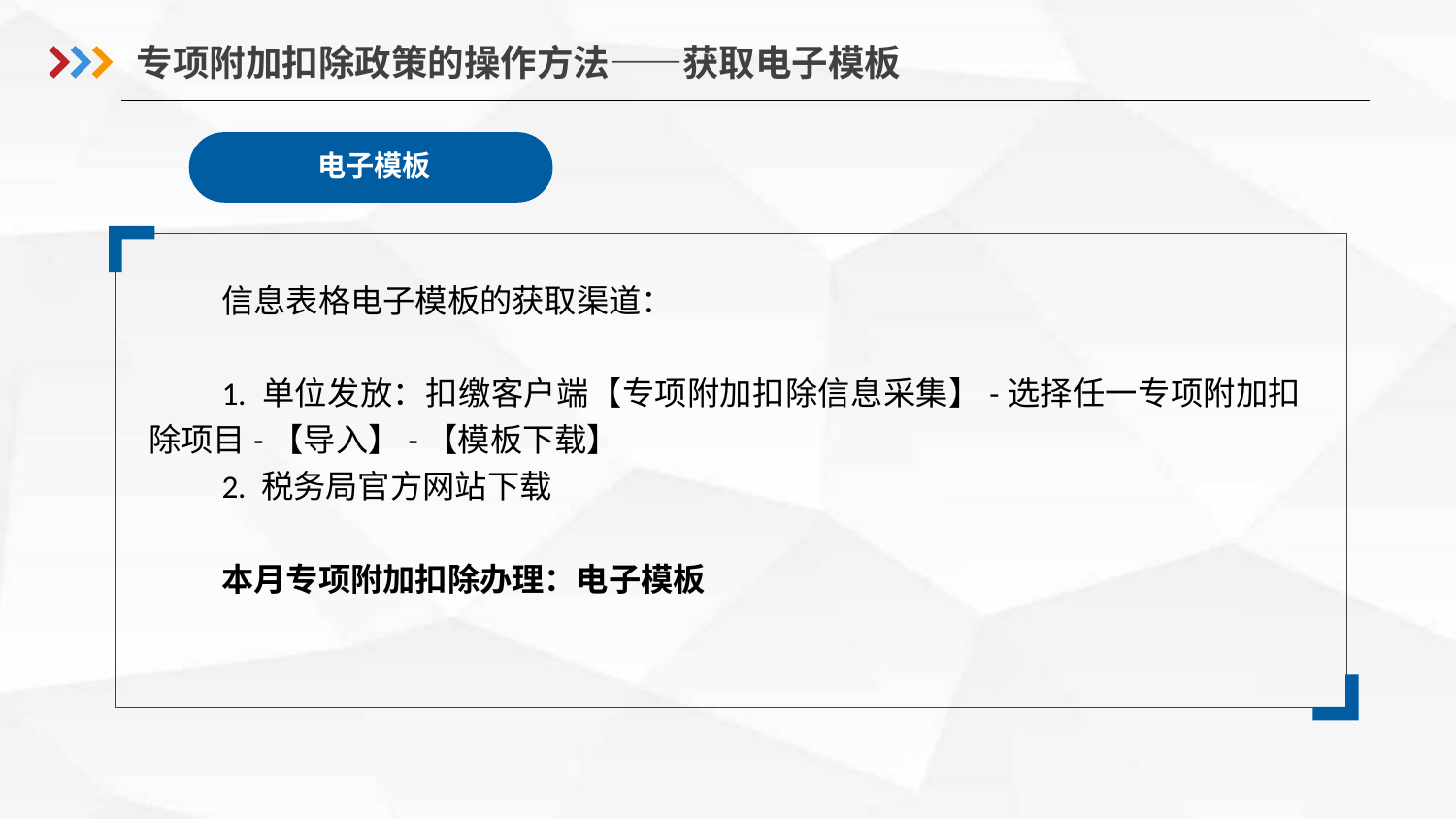

专项附加扣除政策的操作方法——获取电子模板

电子模板

信息表格电子模板的获取渠道：

1. 单位发放：扣缴客户端【专项附加扣除信息采集】-选择任一专项附加扣除项目-【导入】-【模板下载】
2. 税务局官方网站下载

本月专项附加扣除办理：电子模板